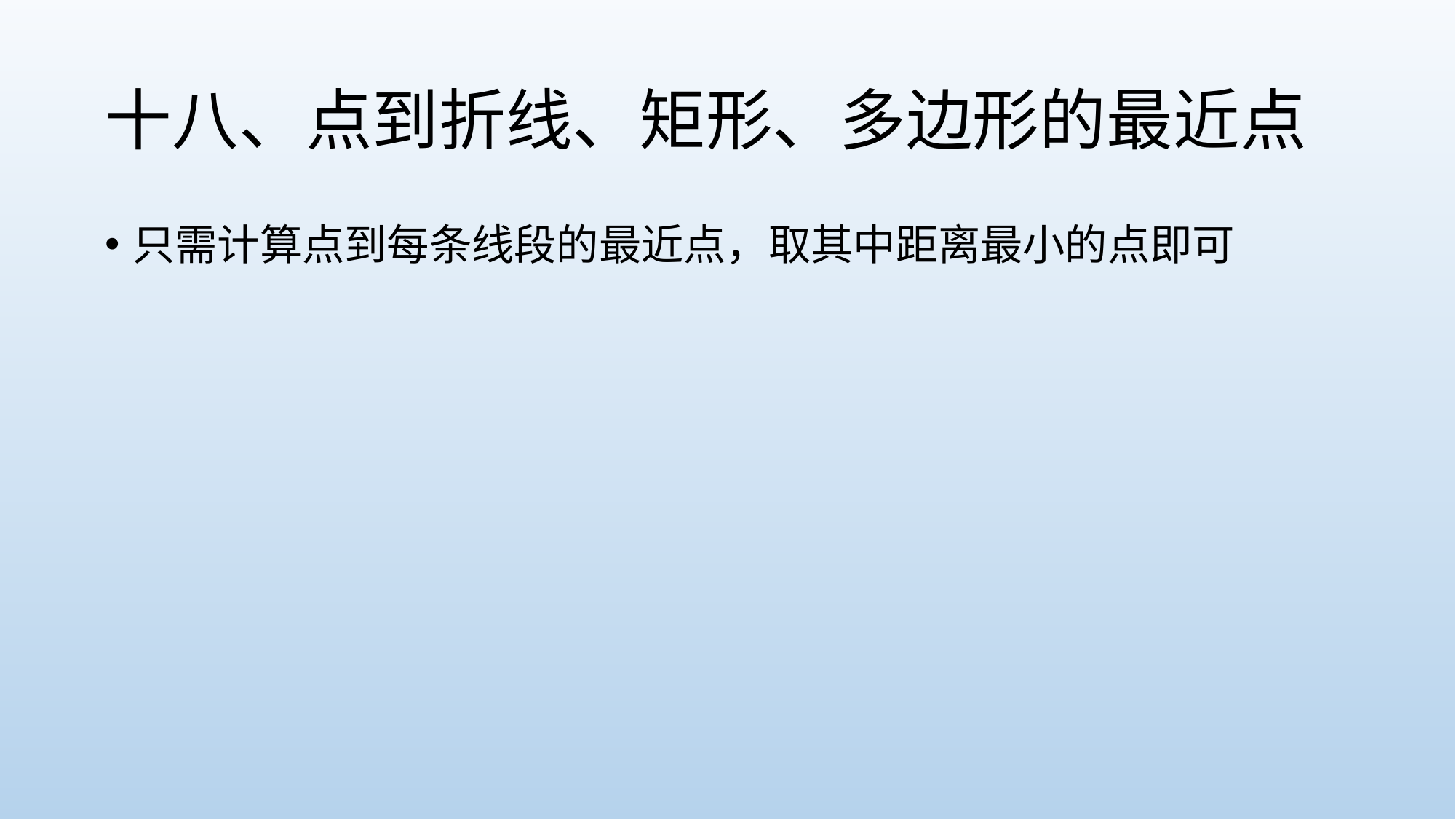

# 十八、点到折线、矩形、多边形的最近点
只需计算点到每条线段的最近点，取其中距离最小的点即可